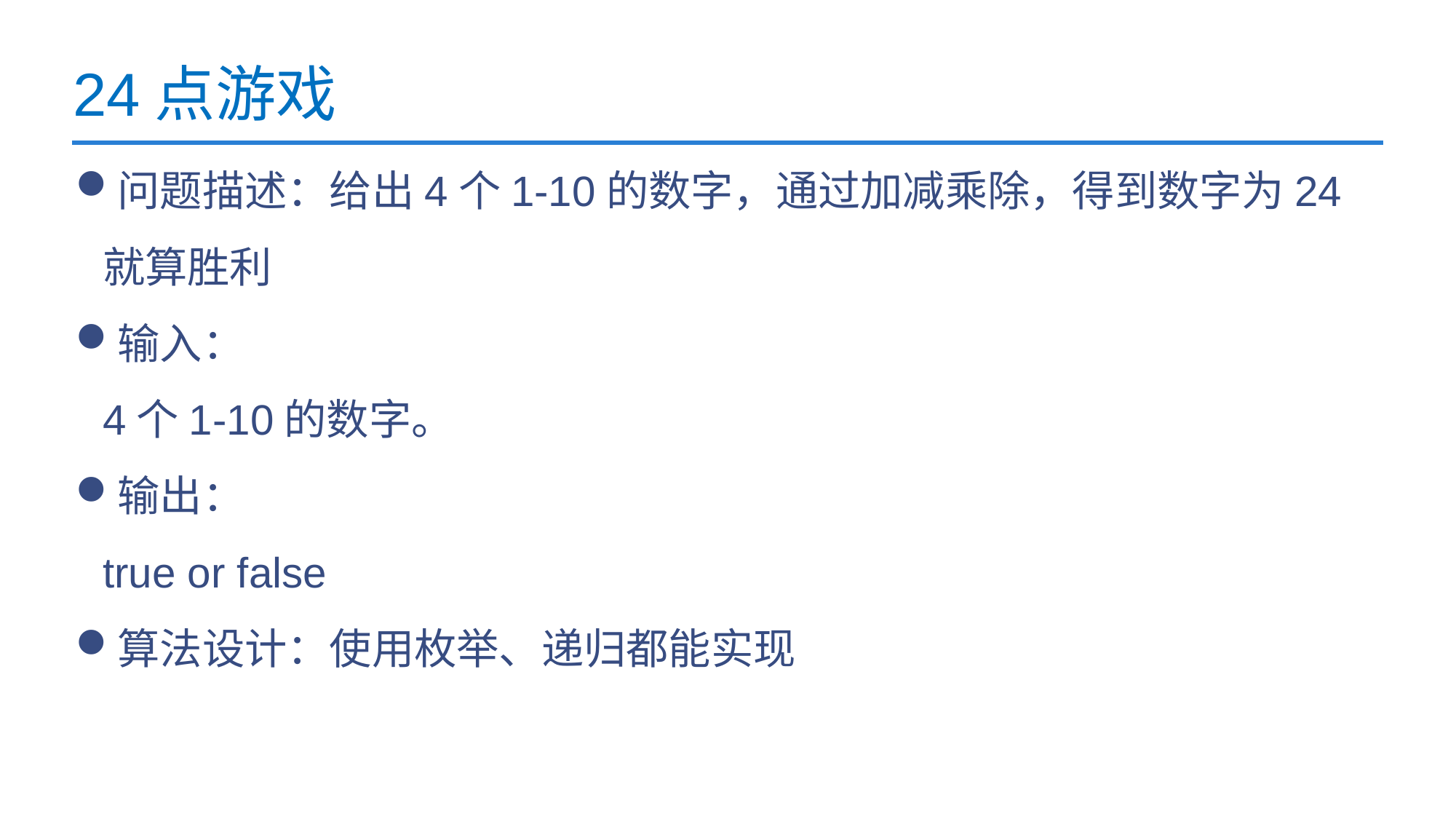

# 24点游戏
问题描述：给出4个1-10的数字，通过加减乘除，得到数字为24就算胜利
输入：
4个1-10的数字。
输出：
true or false
算法设计：使用枚举、递归都能实现